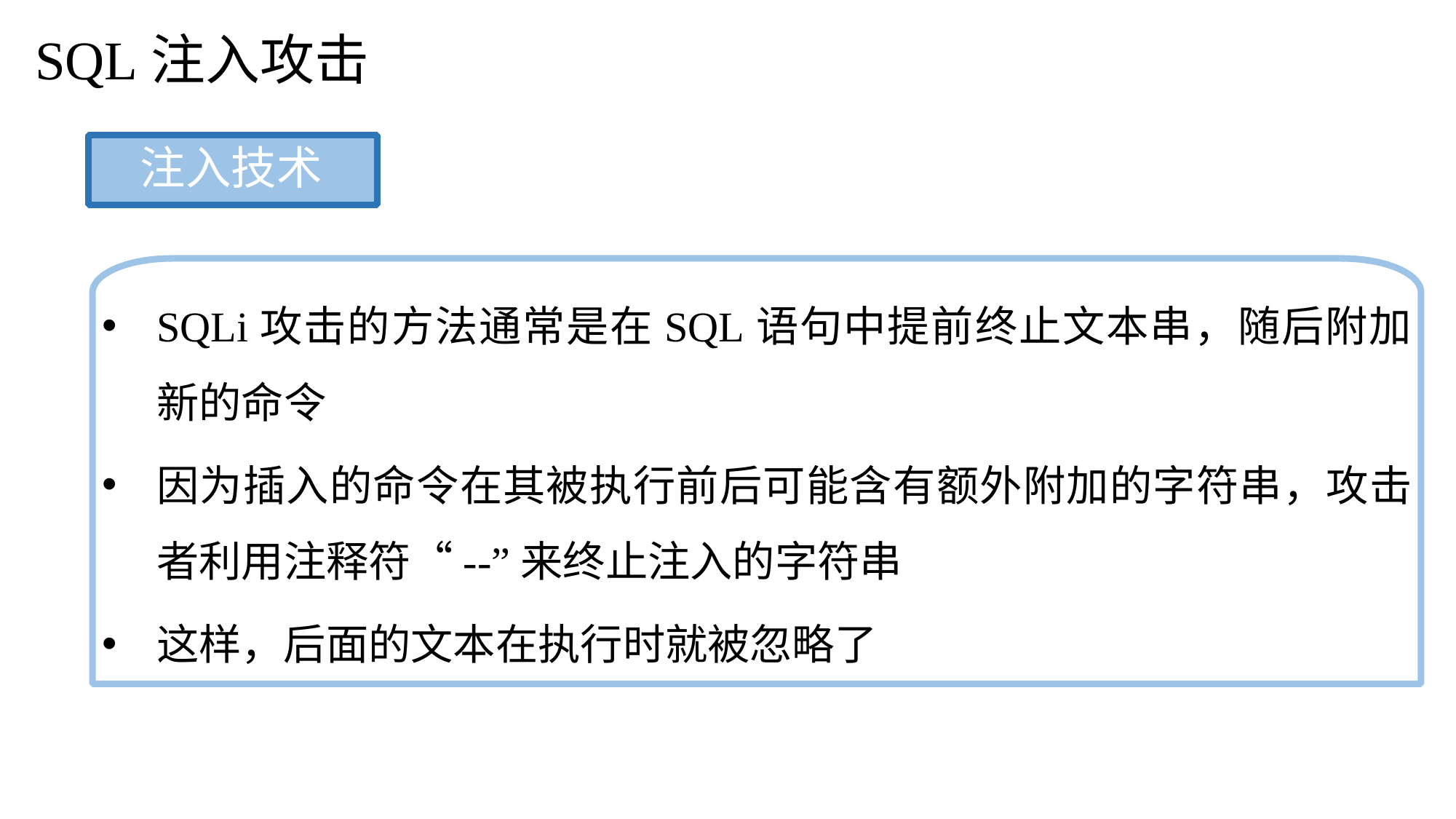

SQL注入攻击
注入技术
SQLi攻击的方法通常是在SQL语句中提前终止文本串，随后附加新的命令
因为插入的命令在其被执行前后可能含有额外附加的字符串，攻击者利用注释符“--”来终止注入的字符串
这样，后面的文本在执行时就被忽略了